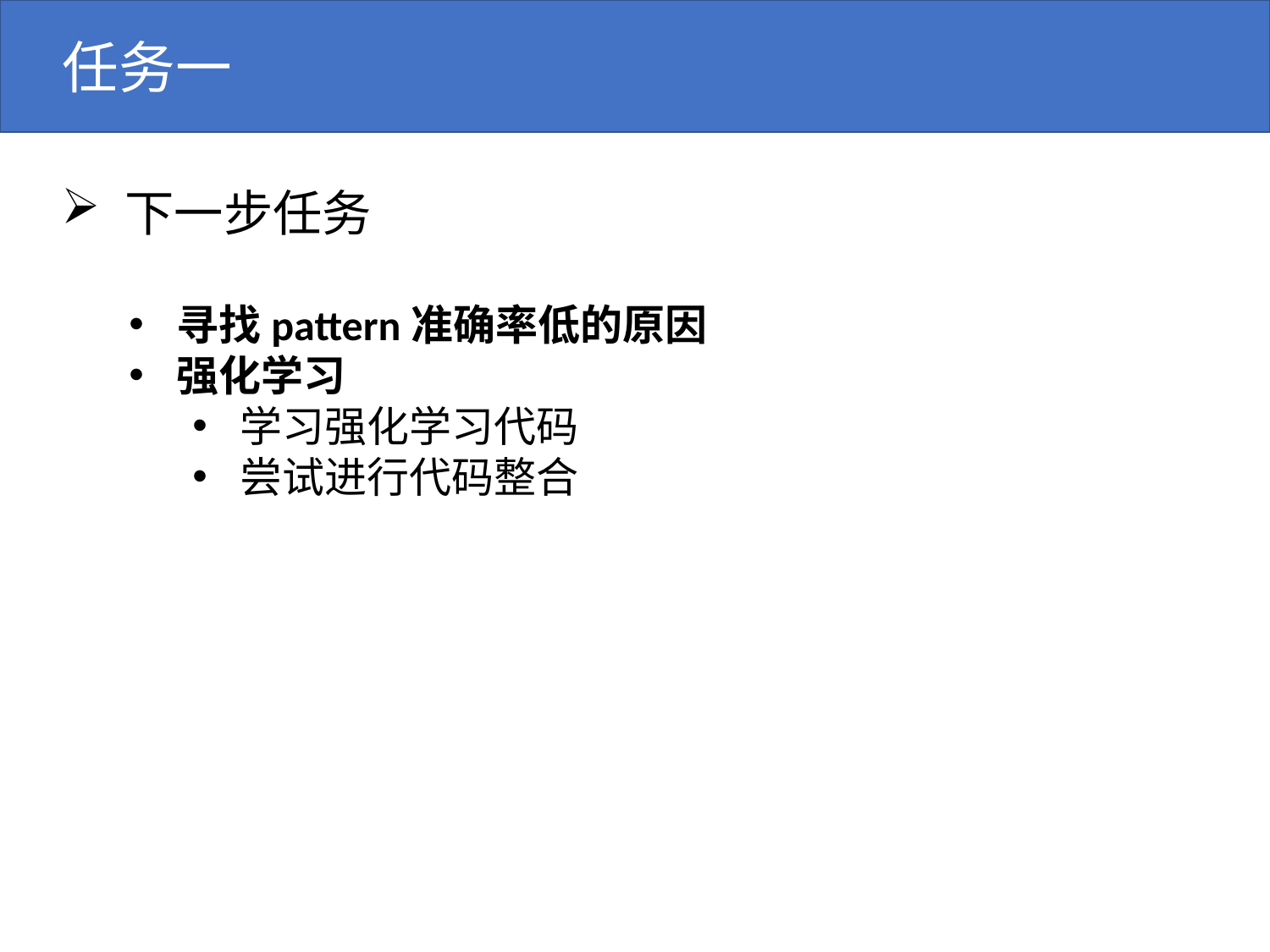

任务一
下一步任务
寻找pattern准确率低的原因
强化学习
学习强化学习代码
尝试进行代码整合